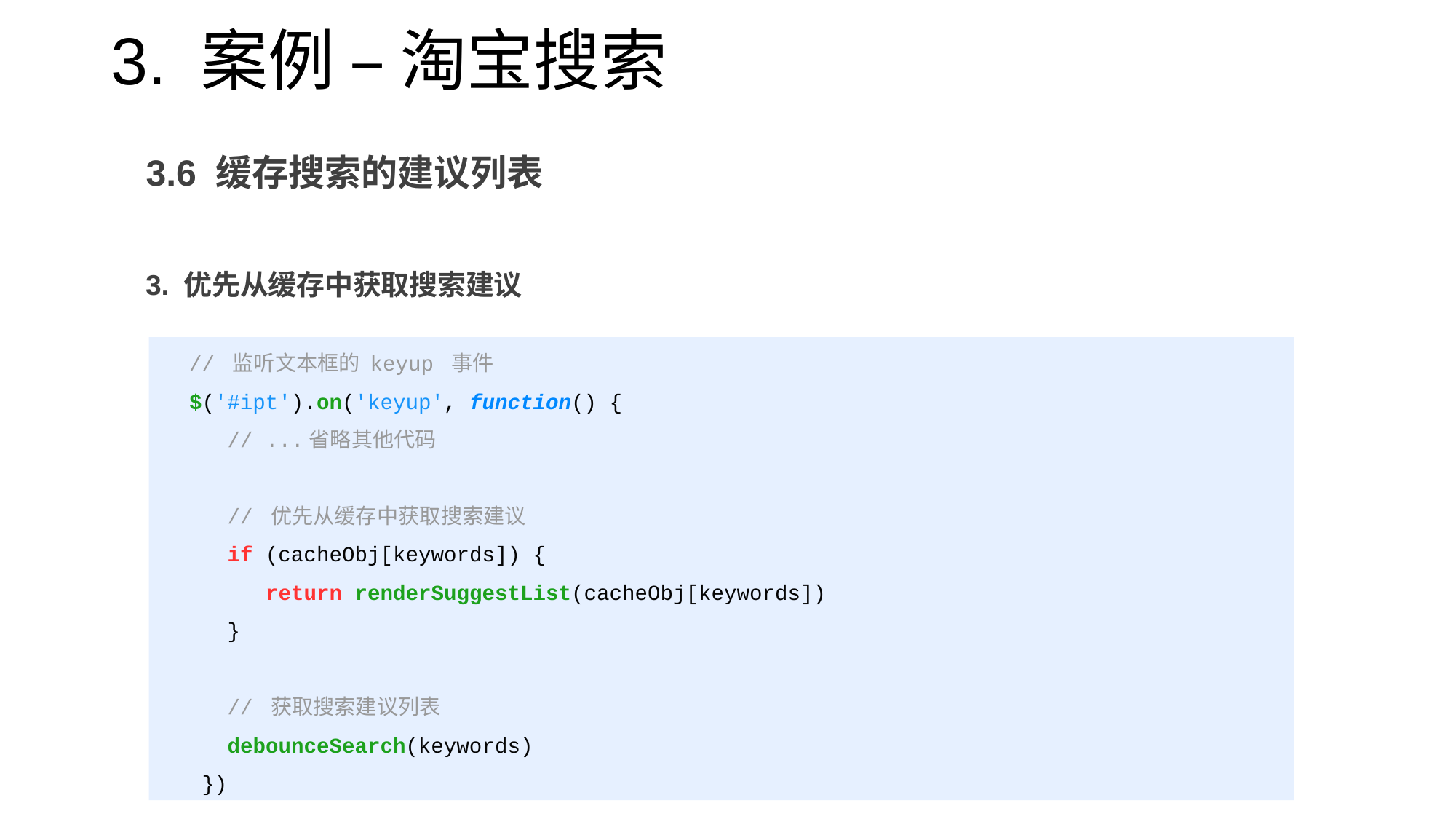

# 3. 案例 – 淘宝搜索
3.6 缓存搜索的建议列表
3. 优先从缓存中获取搜索建议
 // 监听文本框的 keyup 事件
 $('#ipt').on('keyup', function() {
    // ...省略其他代码

    // 优先从缓存中获取搜索建议
    if (cacheObj[keywords]) {
       return renderSuggestList(cacheObj[keywords])
    }
    // 获取搜索建议列表
    debounceSearch(keywords)
  })